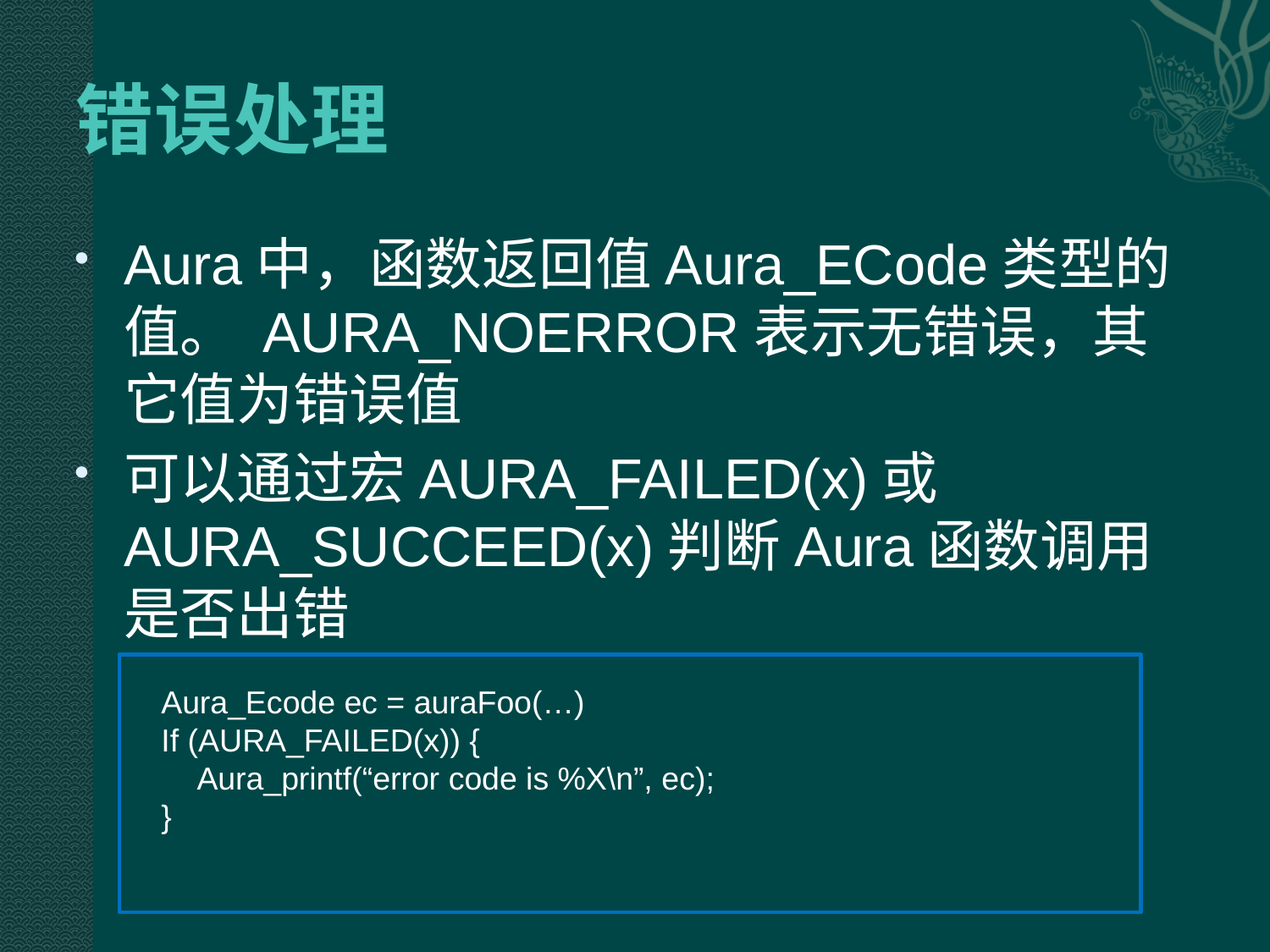

# 错误处理
Aura中，函数返回值Aura_ECode类型的值。 AURA_NOERROR表示无错误，其它值为错误值
可以通过宏AURA_FAILED(x)或AURA_SUCCEED(x)判断Aura函数调用是否出错

Aura_Ecode ec = auraFoo(…)
If (AURA_FAILED(x)) {
    Aura_printf(“error code is %X\n”, ec);
}